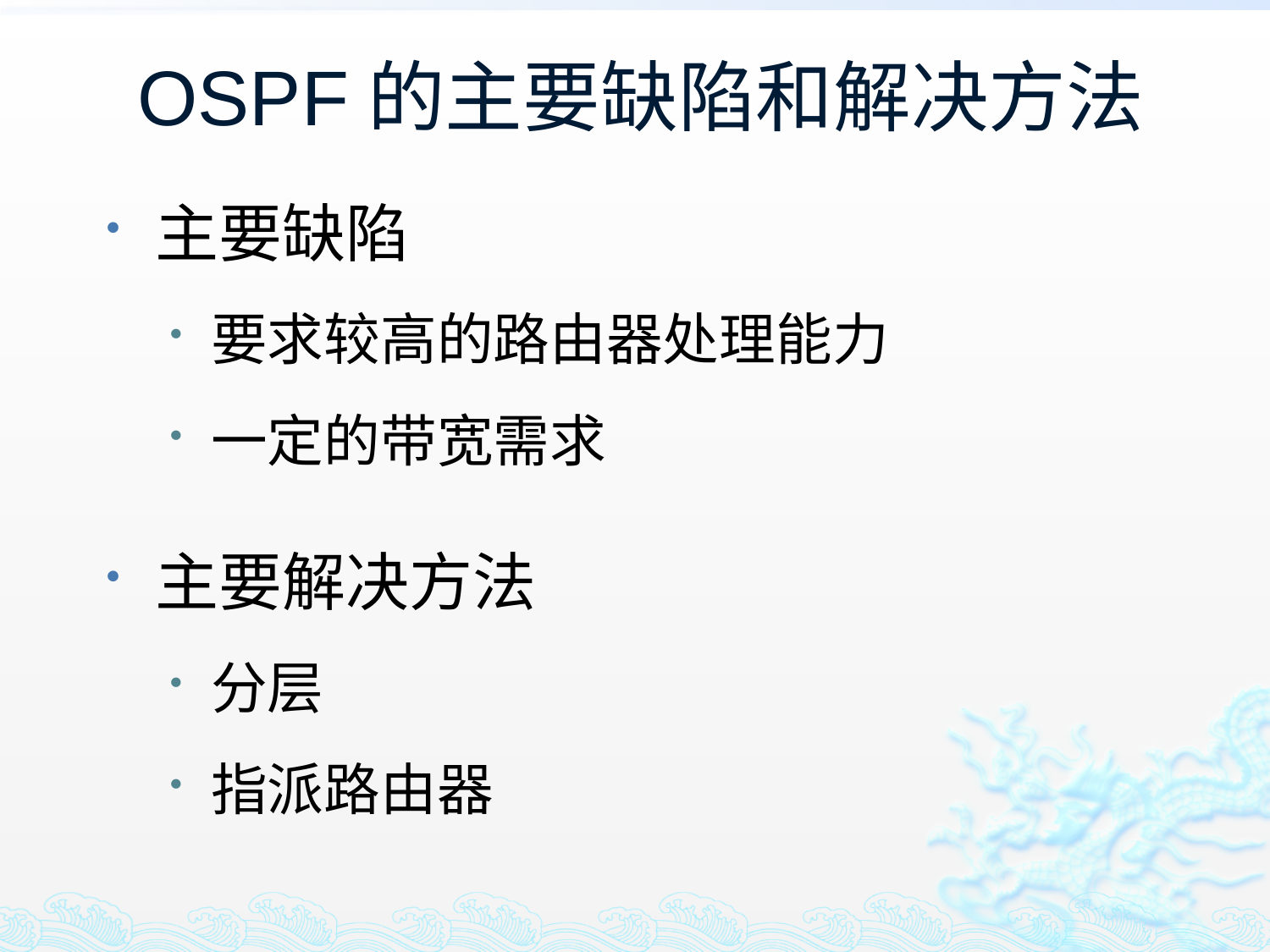

# OSPF的主要缺陷和解决方法
主要缺陷
要求较高的路由器处理能力
一定的带宽需求
主要解决方法
分层
指派路由器